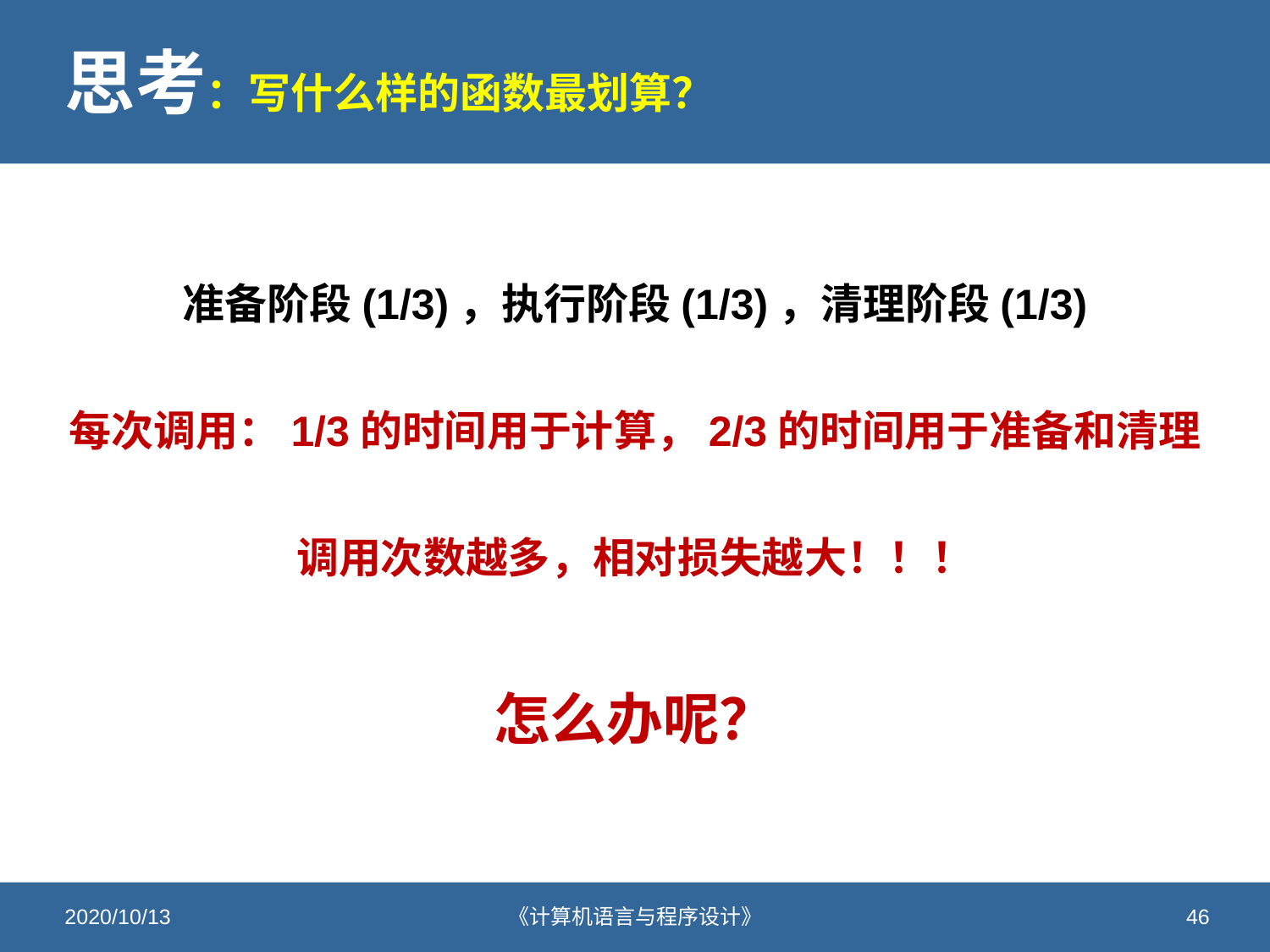

# 思考：写什么样的函数最划算？
准备阶段(1/3)，执行阶段(1/3)，清理阶段(1/3)
每次调用：1/3的时间用于计算，2/3的时间用于准备和清理
调用次数越多，相对损失越大！！！
怎么办呢？
2020/10/13
《计算机语言与程序设计》
46